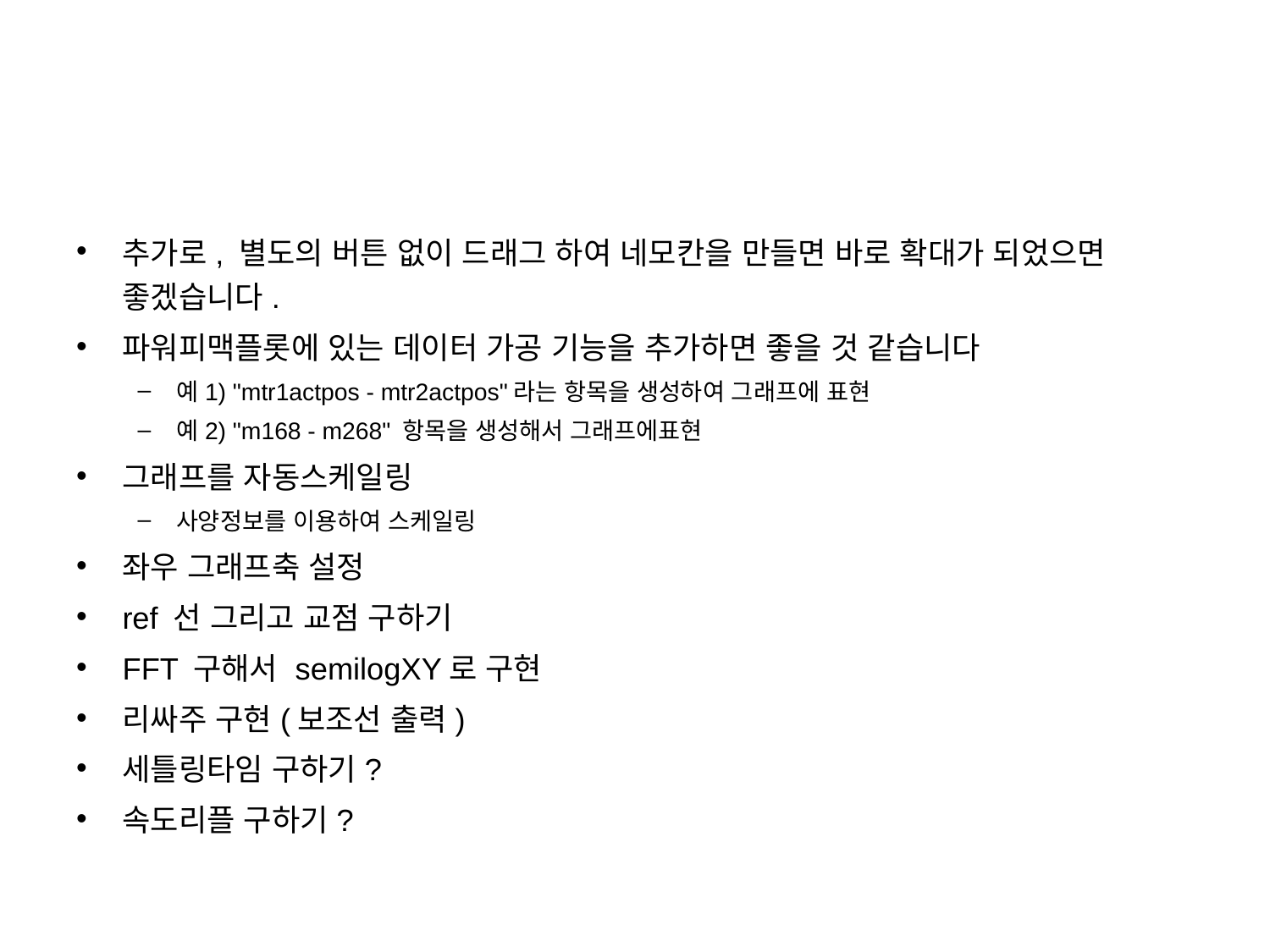

#
추가로, 별도의 버튼 없이 드래그 하여 네모칸을 만들면 바로 확대가 되었으면 좋겠습니다.
파워피맥플롯에 있는 데이터 가공 기능을 추가하면 좋을 것 같습니다
예1) "mtr1actpos - mtr2actpos"라는 항목을 생성하여 그래프에 표현
예2) "m168 - m268" 항목을 생성해서 그래프에표현
그래프를 자동스케일링
사양정보를 이용하여 스케일링
좌우 그래프축 설정
ref 선 그리고 교점 구하기
FFT 구해서 semilogXY로 구현
리싸주 구현(보조선 출력)
세틀링타임 구하기?
속도리플 구하기?